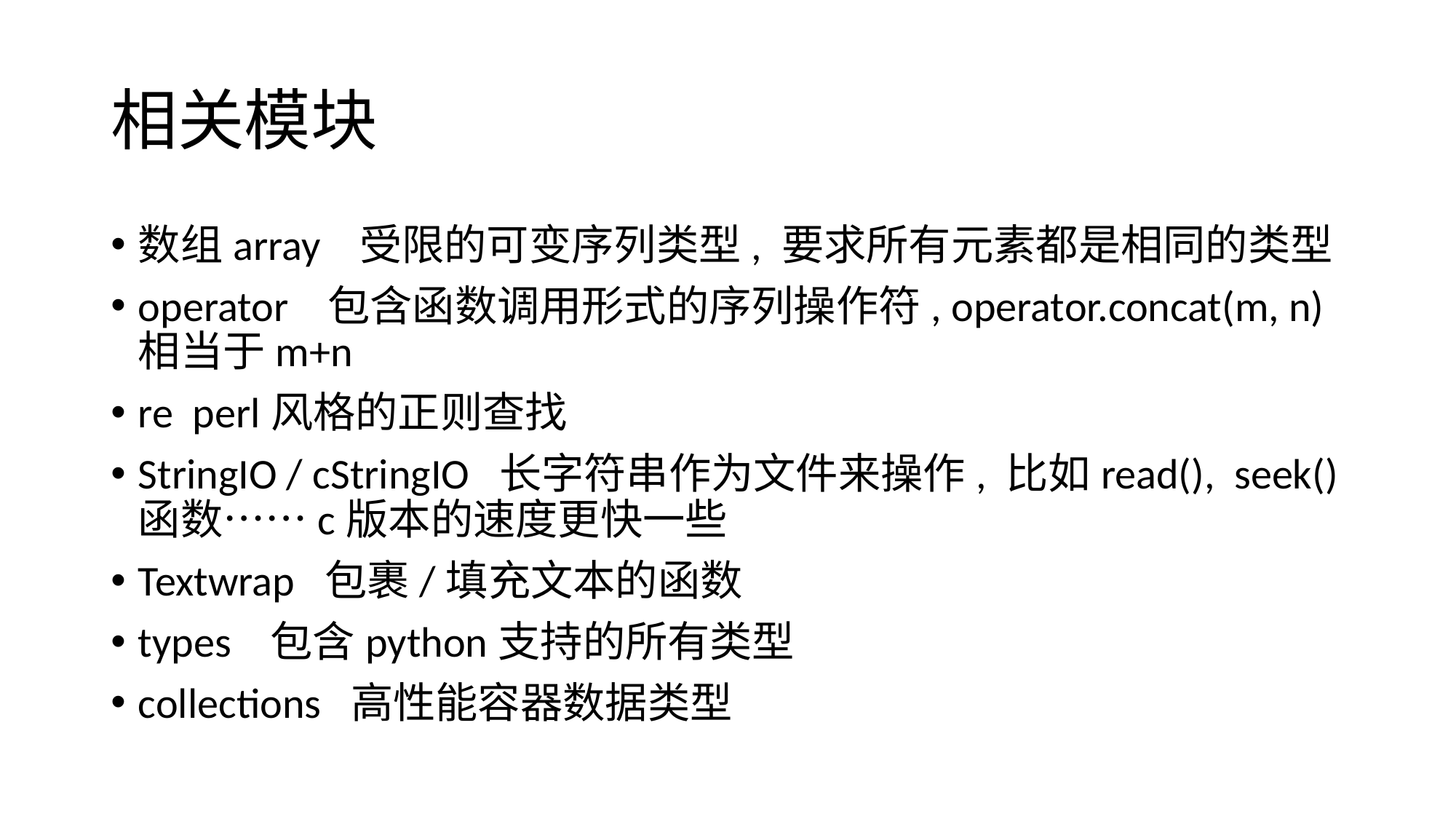

# 相关模块
数组array   受限的可变序列类型, 要求所有元素都是相同的类型
operator   包含函数调用形式的序列操作符, operator.concat(m, n)相当于m+n
re  perl风格的正则查找
StringIO / cStringIO  长字符串作为文件来操作, 比如read(),  seek()函数……c版本的速度更快一些
Textwrap  包裹/填充文本的函数
types   包含python支持的所有类型
collections  高性能容器数据类型